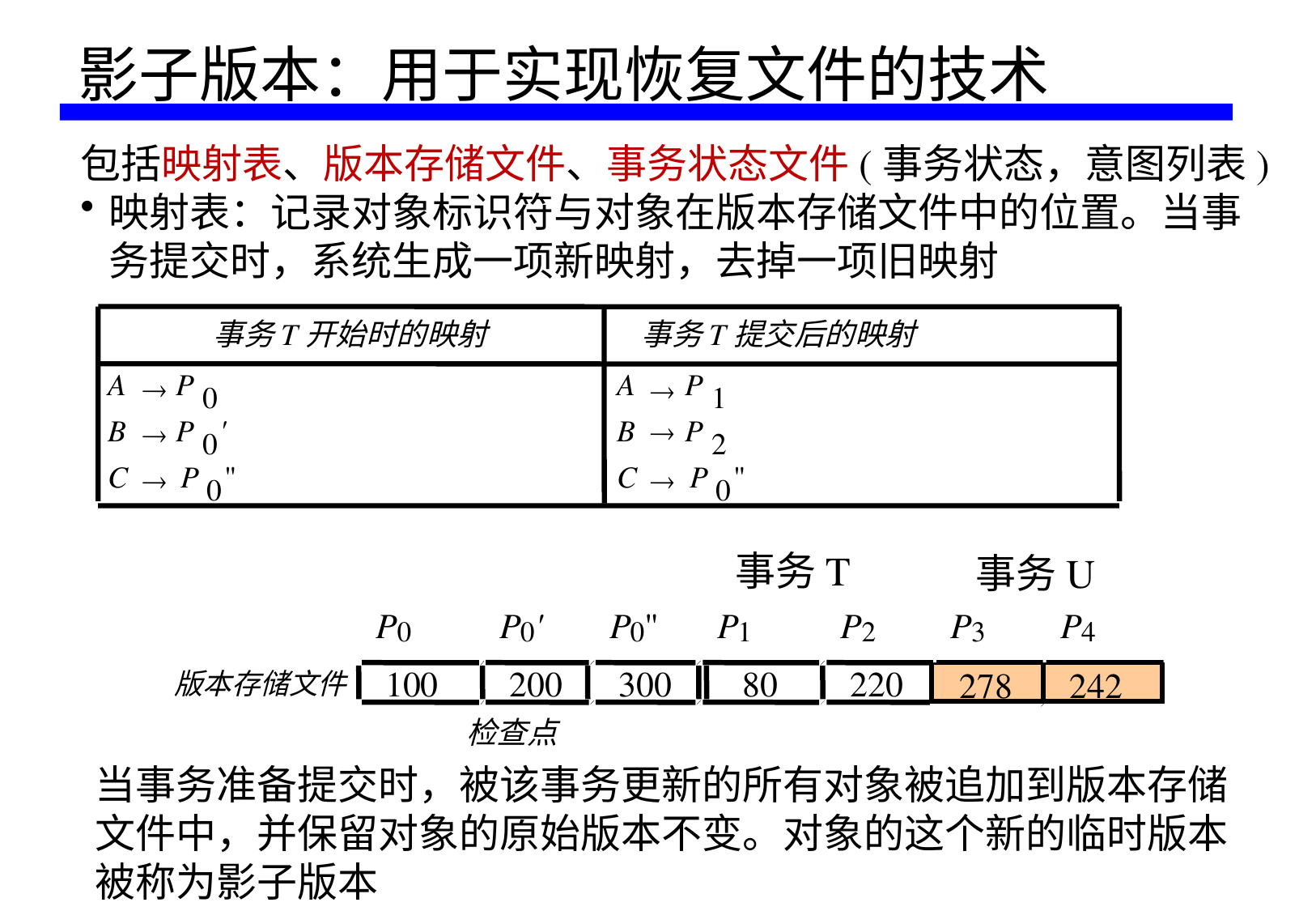

# 影子版本：用于实现恢复文件的技术
包括映射表、版本存储文件、事务状态文件(事务状态，意图列表)
映射表：记录对象标识符与对象在版本存储文件中的位置。当事务提交时，系统生成一项新映射，去掉一项旧映射

事务T开始时的映射
事务T提交后的映射

A

P
A

P
→
→
0
1
B

P
'
B

P
→
→
0
2
C

P
"
C

P
"
→
→
0
0

P
P
'
P
"
P
P
P
P
0
0
0
1
2
3
4
100
200
300
80
220

278
242

版本存储文件

检查点
事务T
事务U
当事务准备提交时，被该事务更新的所有对象被追加到版本存储文件中，并保留对象的原始版本不变。对象的这个新的临时版本被称为影子版本